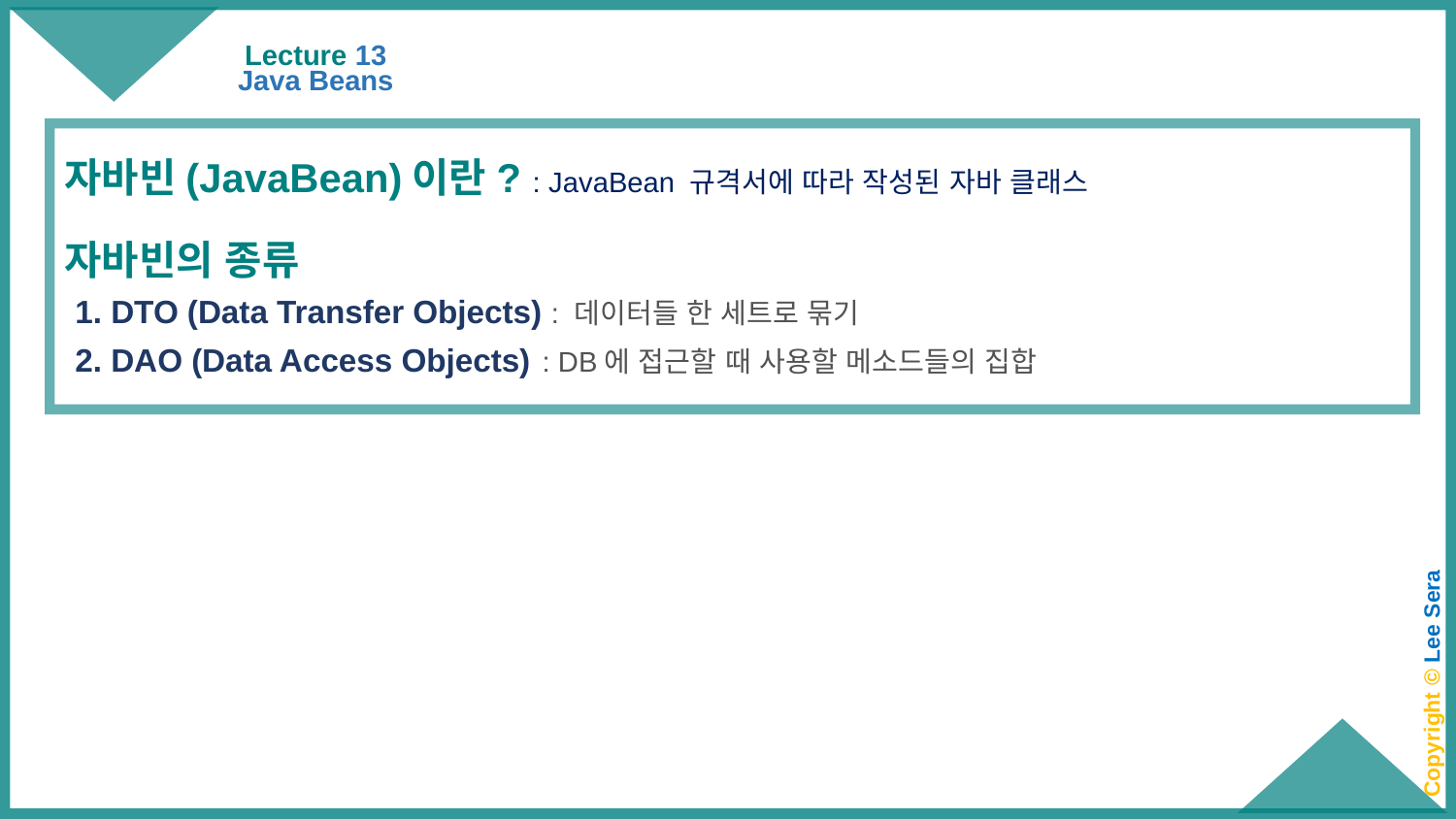

Lecture 13
Java Beans

자바빈(JavaBean)이란? : JavaBean 규격서에 따라 작성된 자바 클래스

자바빈의 종류
 1. DTO (Data Transfer Objects) : 데이터들 한 세트로 묶기
 2. DAO (Data Access Objects) : DB에 접근할 때 사용할 메소드들의 집합
Copyright © Lee Sera